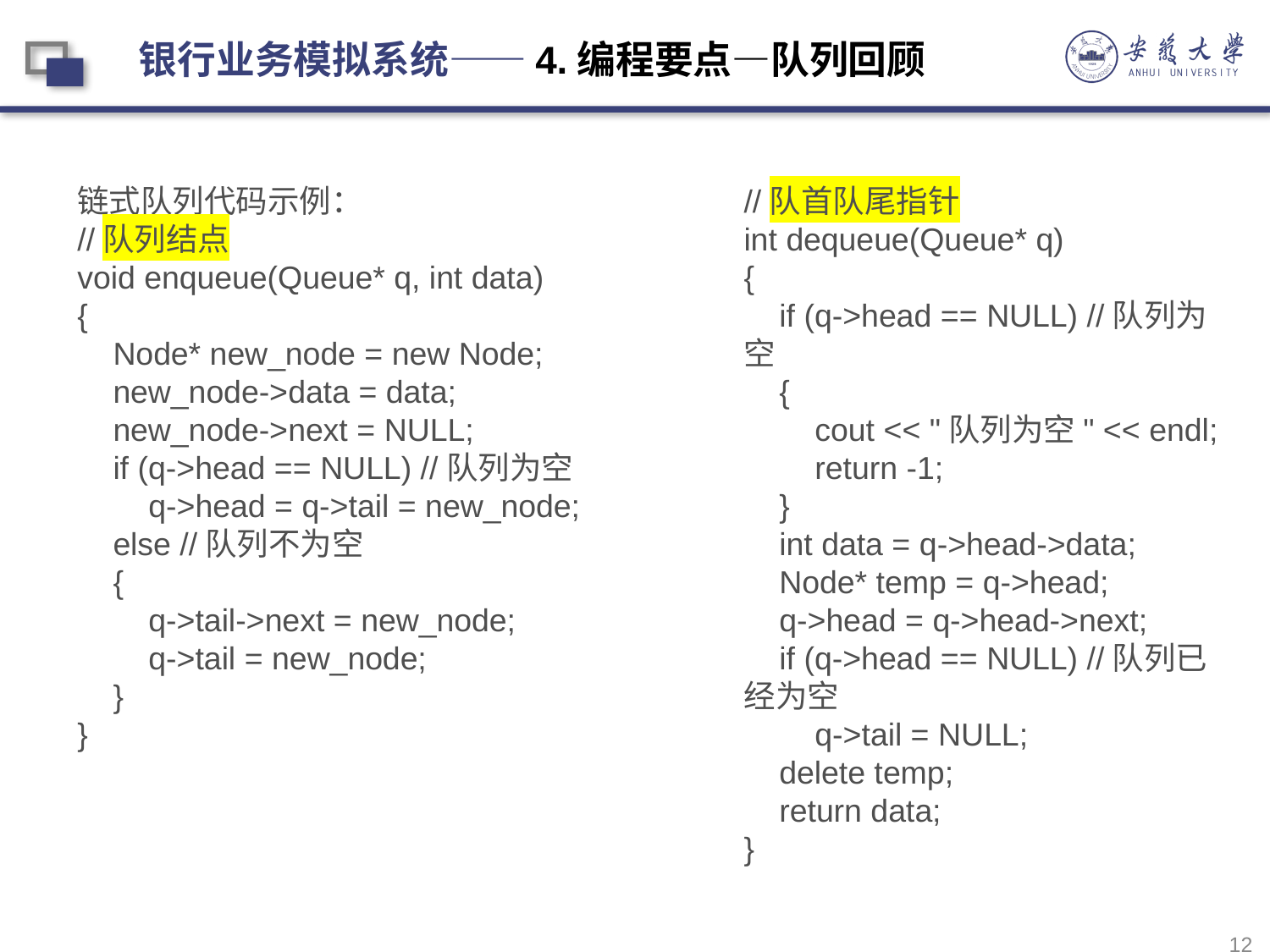

银行业务模拟系统——4.编程要点—队列回顾
链式队列代码示例：
//队列结点
void enqueue(Queue* q, int data)
{
    Node* new_node = new Node;
    new_node->data = data;
    new_node->next = NULL;
    if (q->head == NULL) //队列为空
        q->head = q->tail = new_node;
    else //队列不为空
    {
        q->tail->next = new_node;
        q->tail = new_node;
    }
}
//队首队尾指针
int dequeue(Queue* q)
{
    if (q->head == NULL) //队列为空
    {
        cout << "队列为空" << endl;
        return -1;
    }
    int data = q->head->data;
    Node* temp = q->head;
    q->head = q->head->next;
    if (q->head == NULL) //队列已经为空
        q->tail = NULL;
    delete temp;
    return data;
}
12